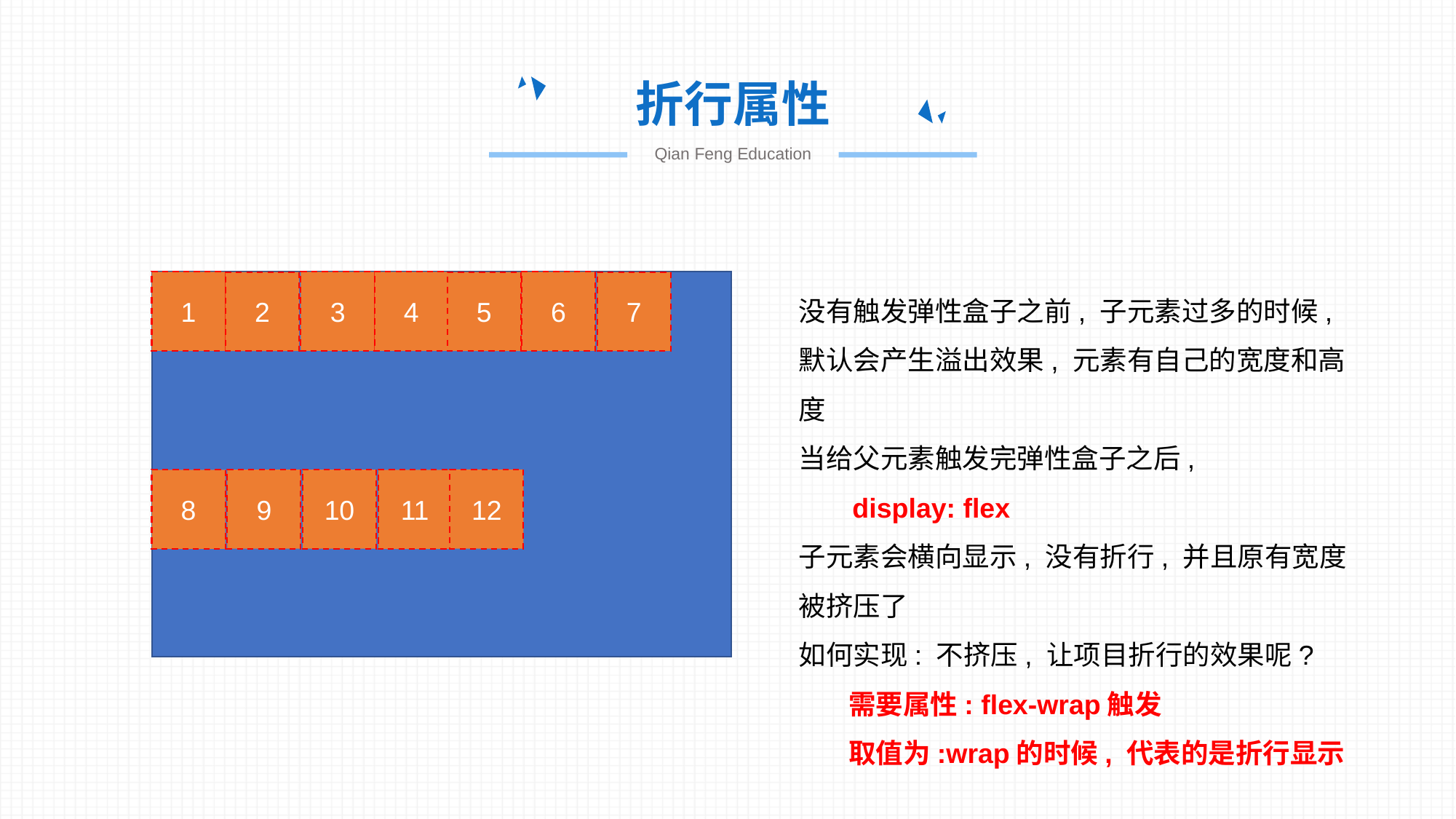

折行属性

Qian Feng Education

1

3
4
6
2
5
7
没有触发弹性盒子之前, 子元素过多的时候, 默认会产生溢出效果, 元素有自己的宽度和高度
当给父元素触发完弹性盒子之后,
       display: flex
子元素会横向显示, 没有折行, 并且原有宽度被挤压了
如何实现: 不挤压, 让项目折行的效果呢?
       需要属性: flex-wrap触发
       取值为:wrap的时候, 代表的是折行显示
12
9
10
8
11